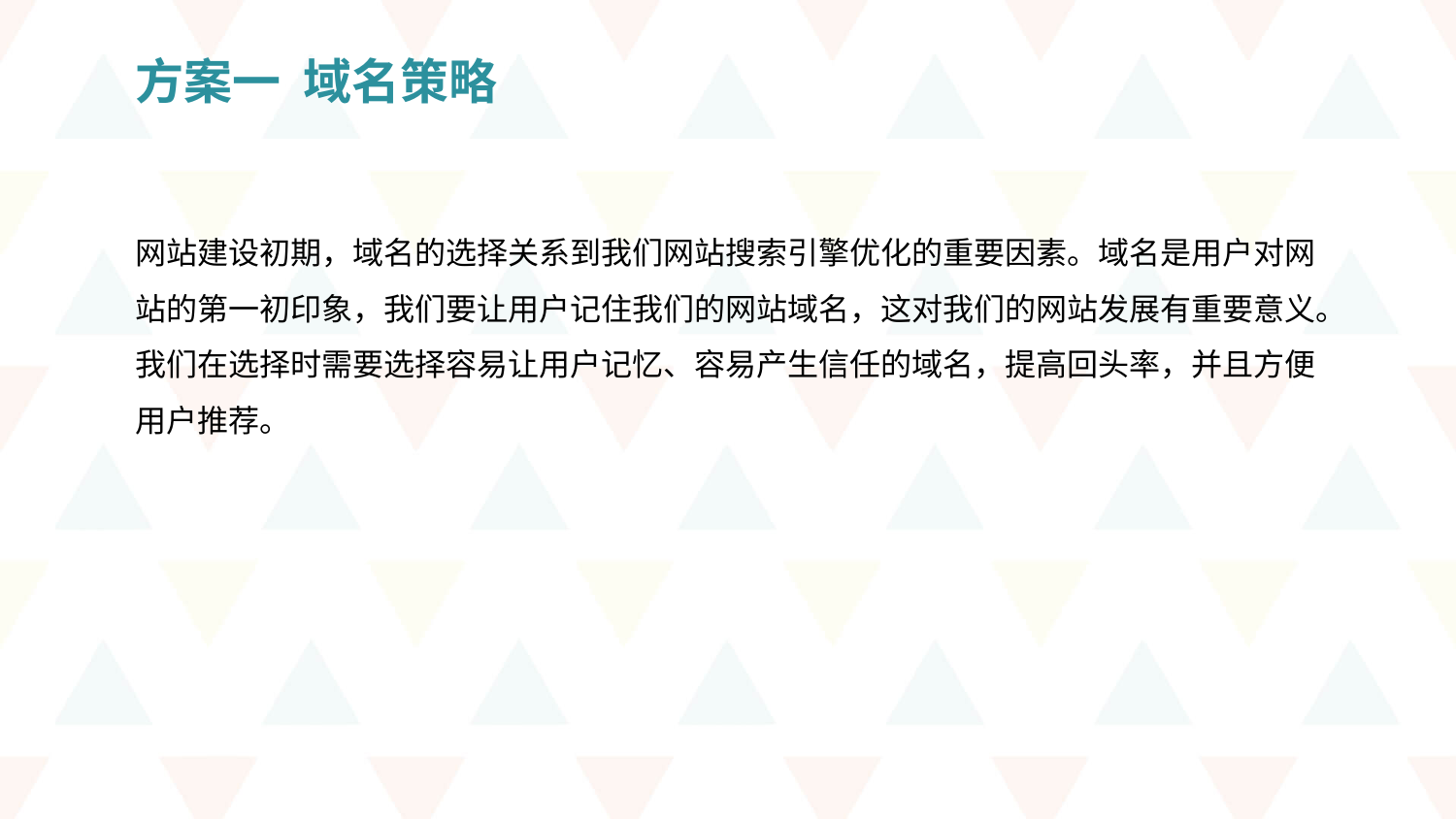

方案一  域名策略
网站建设初期，域名的选择关系到我们网站搜索引擎优化的重要因素。域名是用户对网站的第一初印象，我们要让用户记住我们的网站域名，这对我们的网站发展有重要意义。我们在选择时需要选择容易让用户记忆、容易产生信任的域名，提高回头率，并且方便用户推荐。